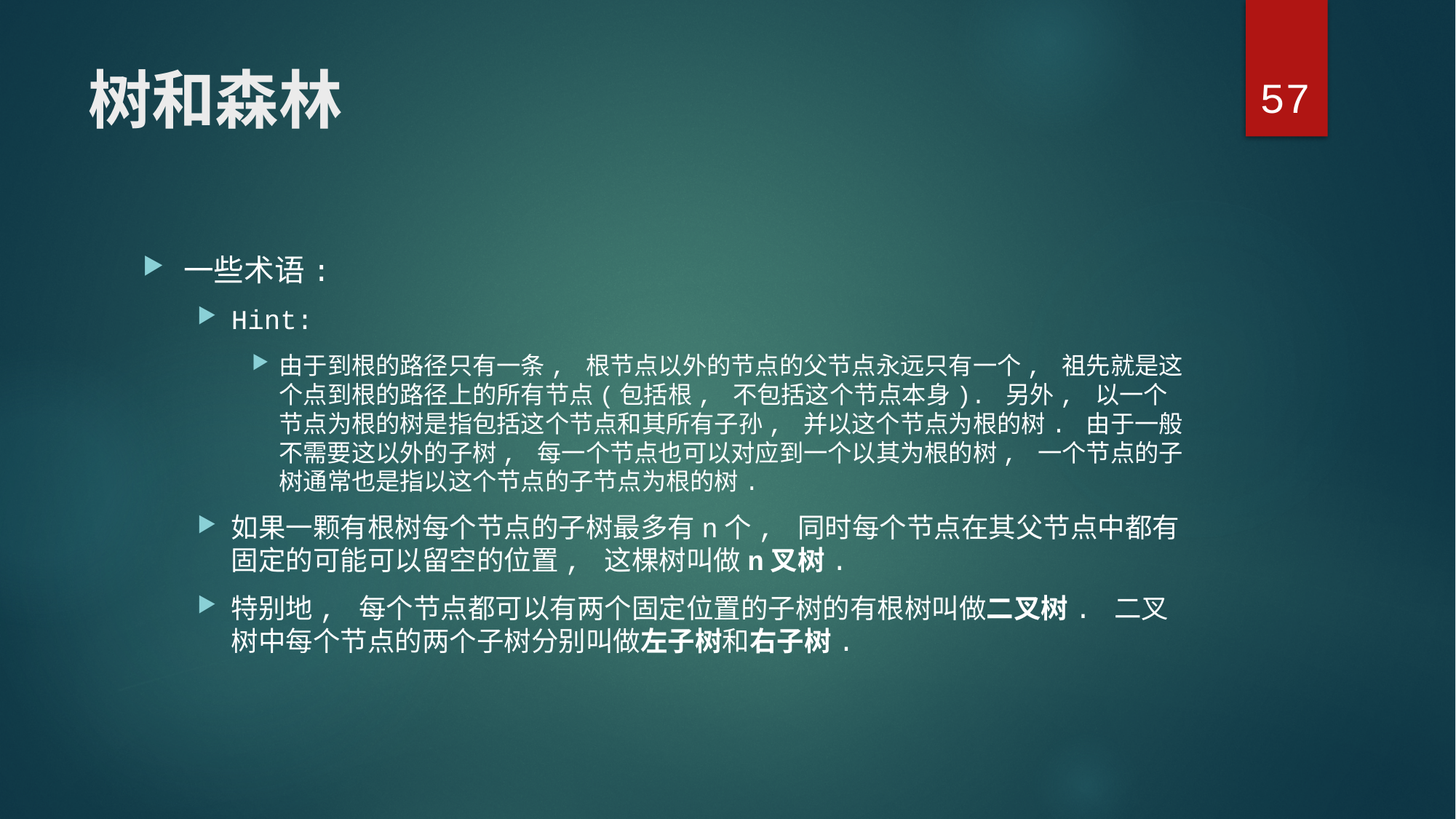

57
# 树和森林
一些术语:
Hint:
由于到根的路径只有一条, 根节点以外的节点的父节点永远只有一个, 祖先就是这个点到根的路径上的所有节点(包括根, 不包括这个节点本身). 另外, 以一个节点为根的树是指包括这个节点和其所有子孙, 并以这个节点为根的树. 由于一般不需要这以外的子树, 每一个节点也可以对应到一个以其为根的树, 一个节点的子树通常也是指以这个节点的子节点为根的树.
如果一颗有根树每个节点的子树最多有n个, 同时每个节点在其父节点中都有固定的可能可以留空的位置, 这棵树叫做n叉树.
特别地, 每个节点都可以有两个固定位置的子树的有根树叫做二叉树. 二叉树中每个节点的两个子树分别叫做左子树和右子树.